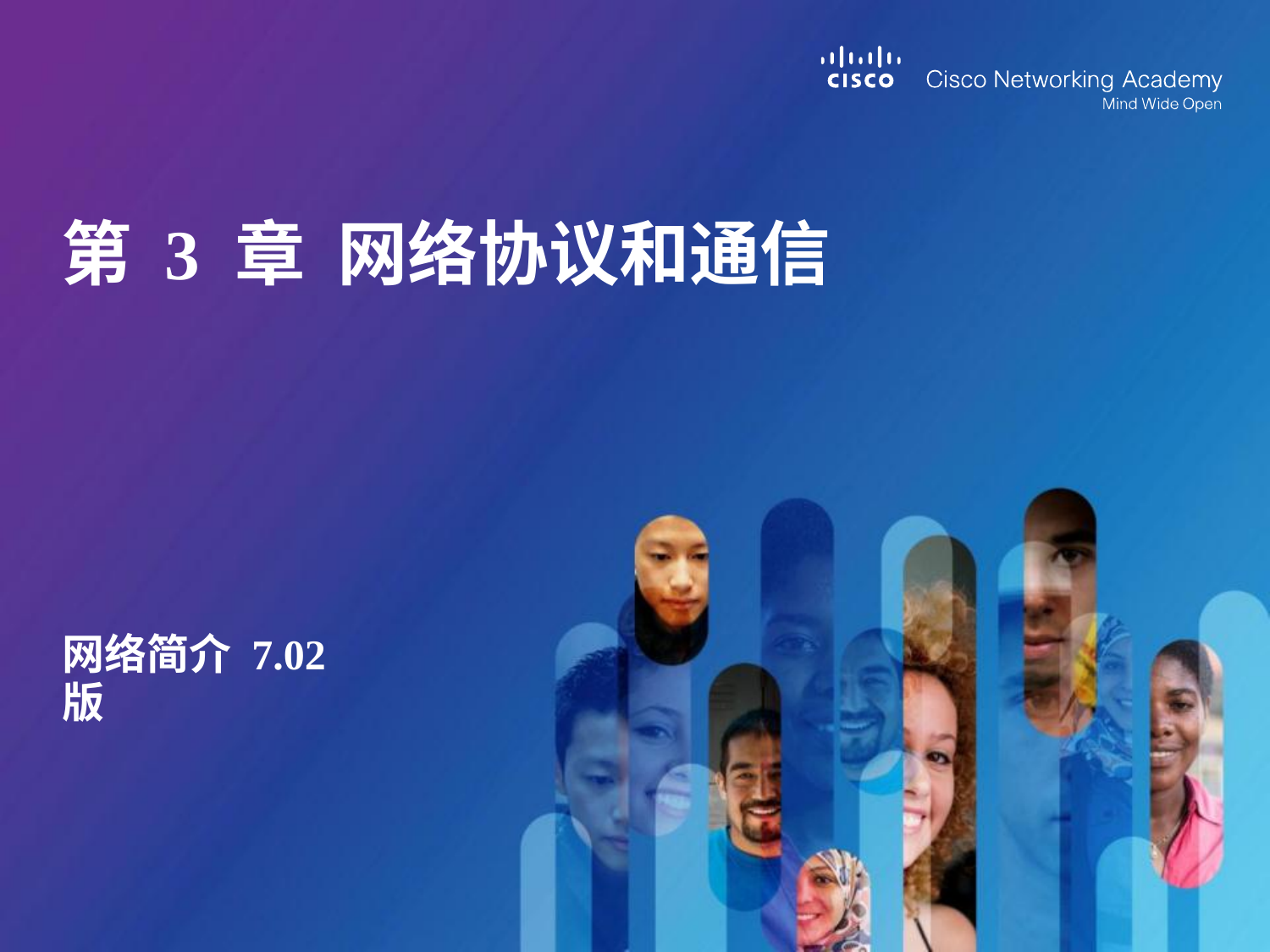

# 第 3 章  网络协议和通信
网络简介 7.02 版